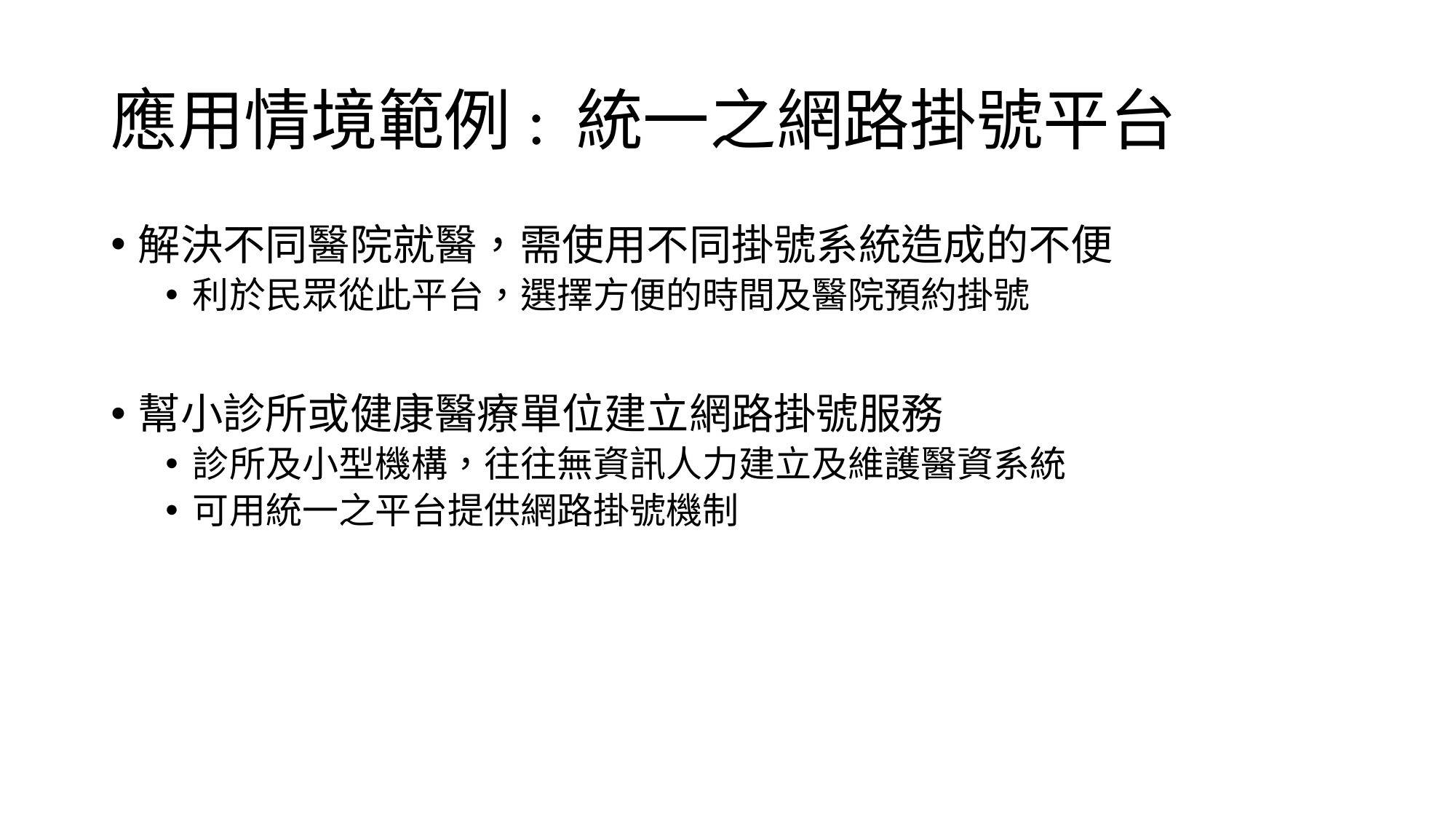

# 應用情境範例: 統一之網路掛號平台
解決不同醫院就醫，需使用不同掛號系統造成的不便
利於民眾從此平台，選擇方便的時間及醫院預約掛號

幫小診所或健康醫療單位建立網路掛號服務
診所及小型機構，往往無資訊人力建立及維護醫資系統
可用統一之平台提供網路掛號機制